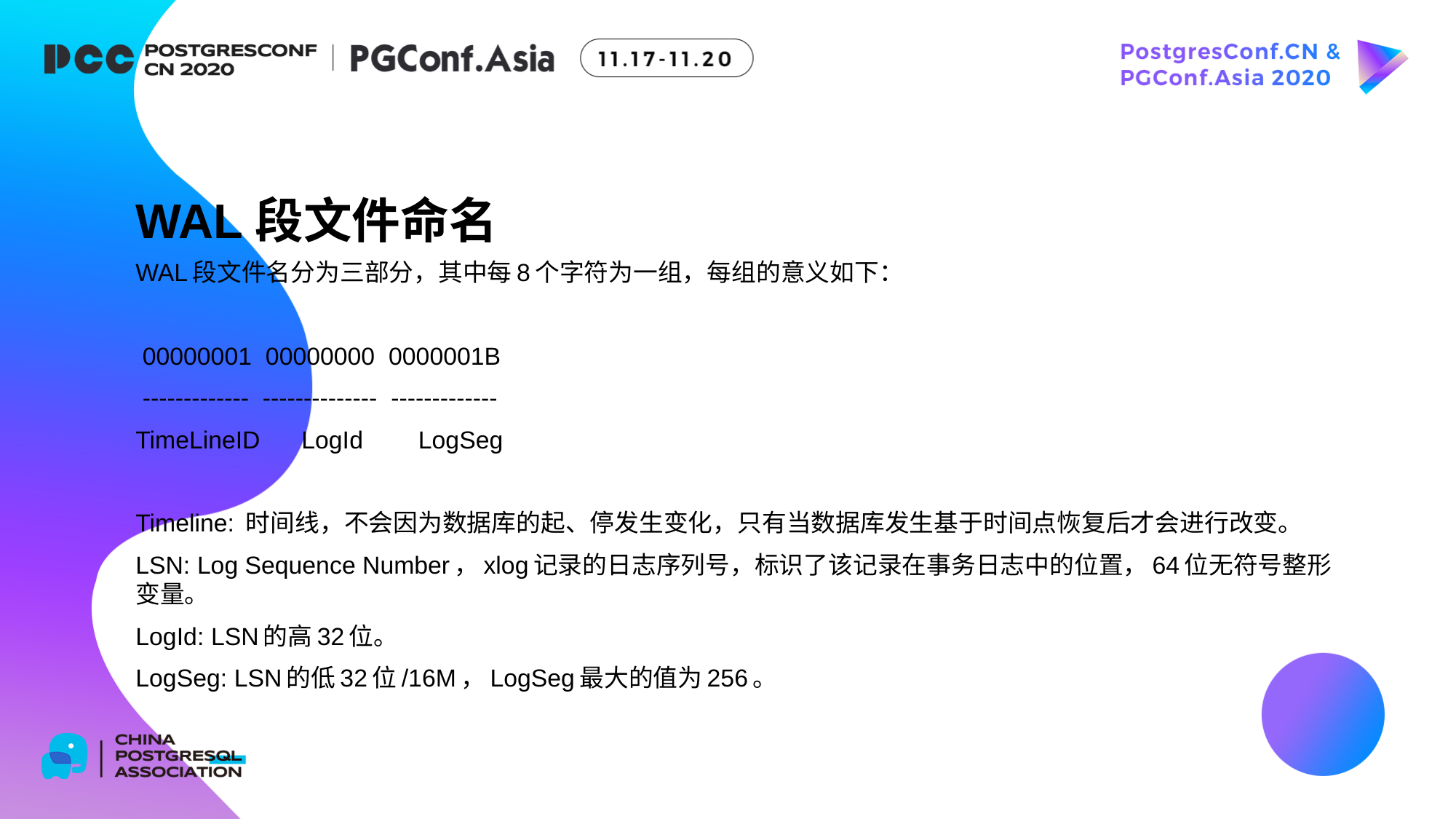

WAL段文件命名
WAL段文件名分为三部分，其中每8个字符为一组，每组的意义如下：

 00000001  00000000  0000001B
 -------------  --------------  -------------
TimeLineID      LogId        LogSeg

Timeline: 时间线，不会因为数据库的起、停发生变化，只有当数据库发生基于时间点恢复后才会进行改变。
LSN: Log Sequence Number，xlog记录的日志序列号，标识了该记录在事务日志中的位置，64位无符号整形变量。
LogId: LSN的高32位。
LogSeg: LSN的低32位/16M，LogSeg最大的值为256。